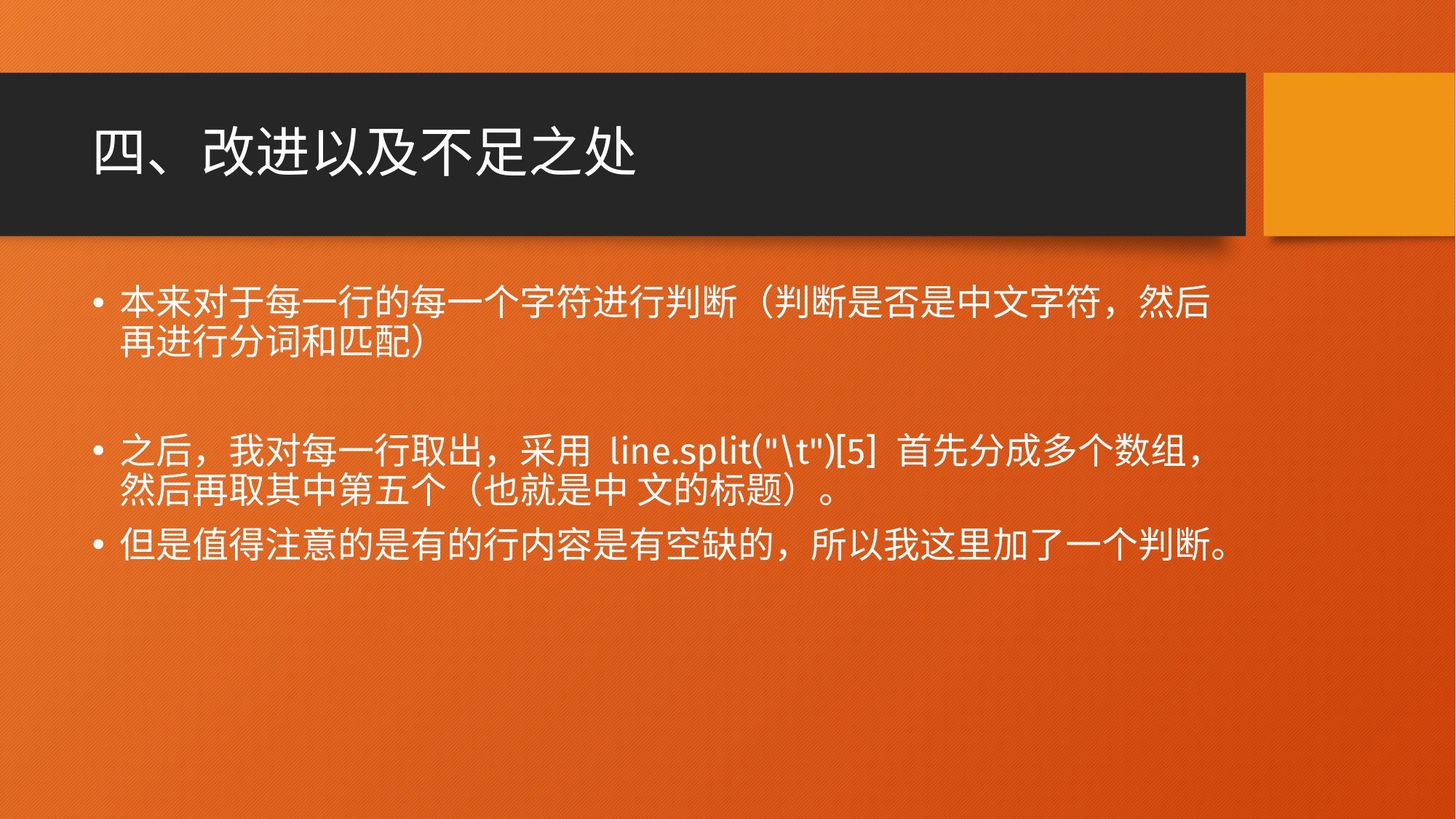

# 四、改进以及不足之处
本来对于每一行的每一个字符进行判断（判断是否是中文字符，然后再进行分词和匹配）

之后，我对每一行取出，采用 line.split("\t")[5] 首先分成多个数组，然后再取其中第五个（也就是中 文的标题）。
但是值得注意的是有的行内容是有空缺的，所以我这里加了一个判断。